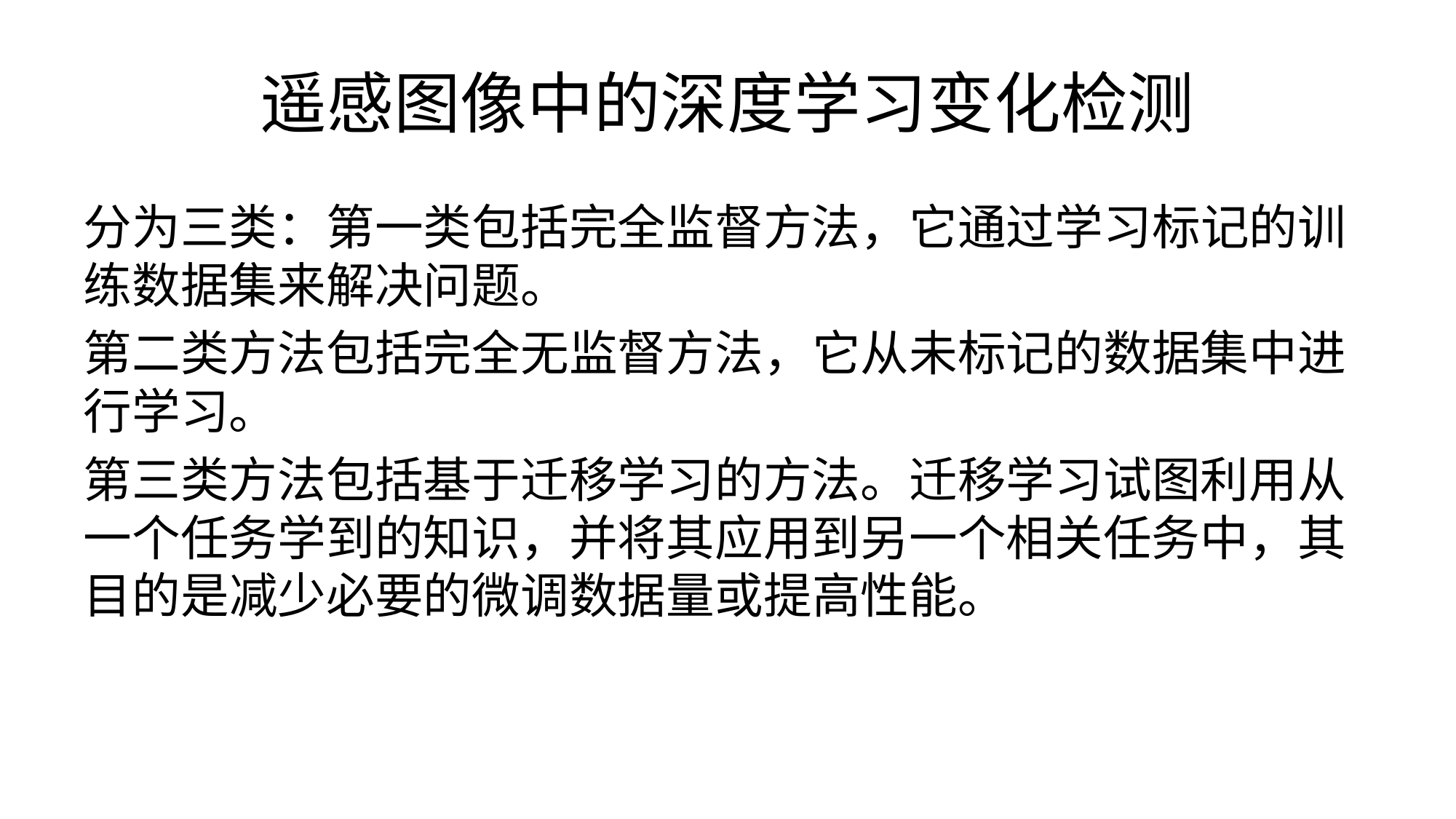

# 遥感图像中的深度学习变化检测
分为三类：第一类包括完全监督方法，它通过学习标记的训练数据集来解决问题。
第二类方法包括完全无监督方法，它从未标记的数据集中进行学习。
第三类方法包括基于迁移学习的方法。迁移学习试图利用从一个任务学到的知识，并将其应用到另一个相关任务中，其目的是减少必要的微调数据量或提高性能。